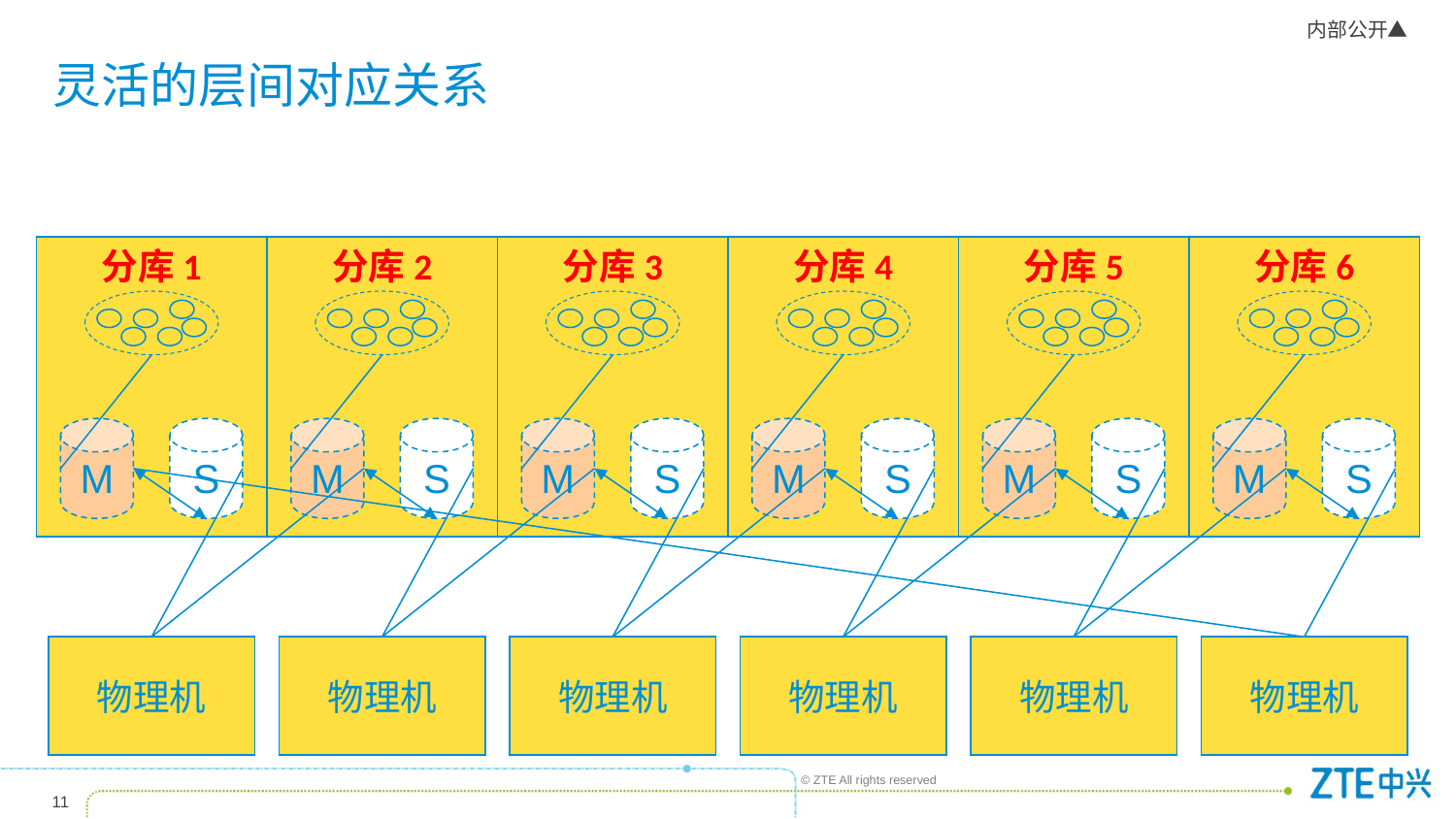

# 灵活的层间对应关系
分库1
分库2
分库3
分库4
分库5
分库6

M
S
M
S
M
S
M
S
M
S
M
S
物理机
物理机
物理机
物理机
物理机
物理机